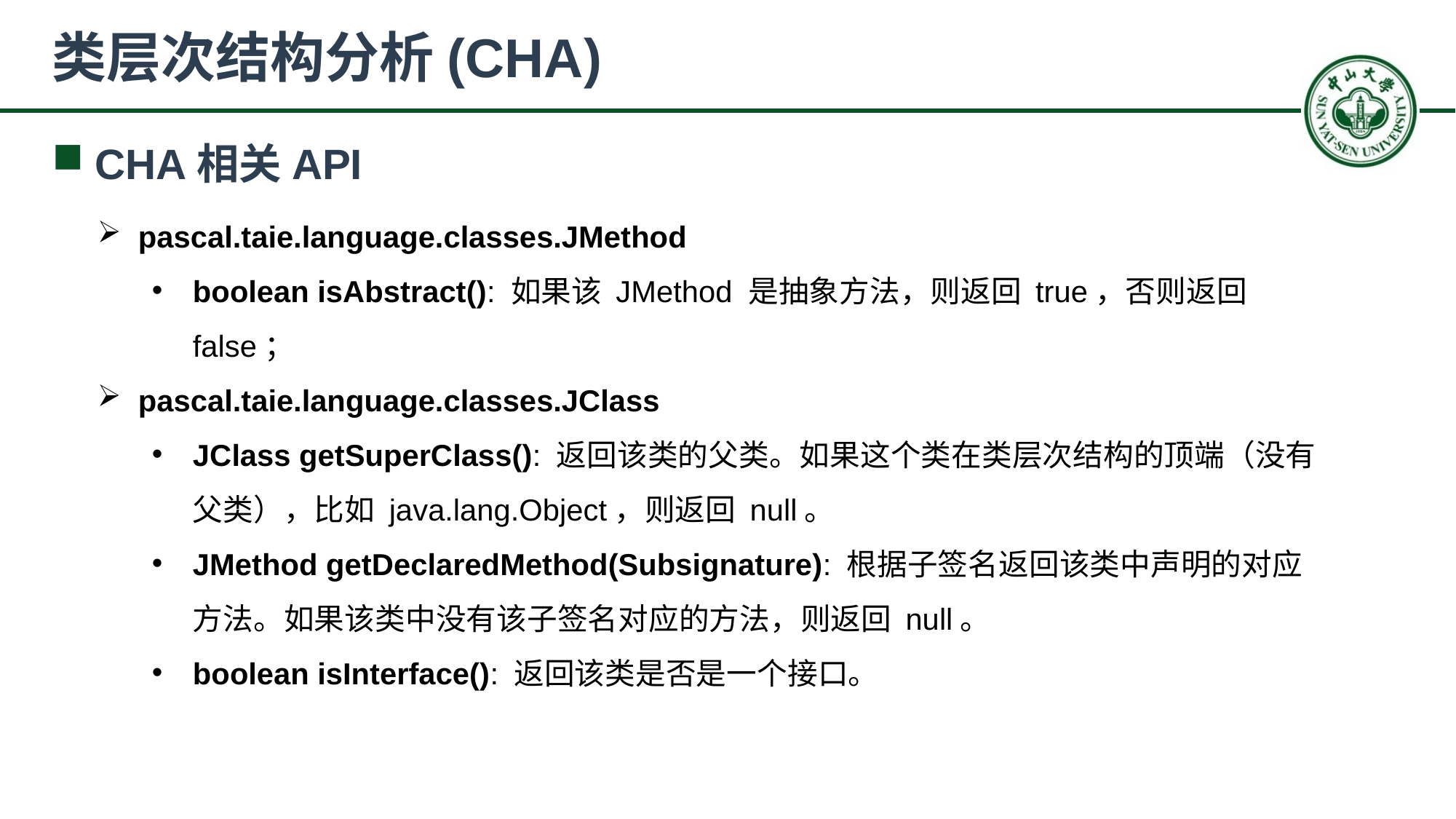

# 类层次结构分析(CHA)

CHA相关API
pascal.taie.language.classes.JMethod
boolean isAbstract(): 如果该 JMethod 是抽象方法，则返回 true，否则返回 false；
pascal.taie.language.classes.JClass
JClass getSuperClass(): 返回该类的父类。如果这个类在类层次结构的顶端（没有父类），比如 java.lang.Object，则返回 null。
JMethod getDeclaredMethod(Subsignature): 根据子签名返回该类中声明的对应方法。如果该类中没有该子签名对应的方法，则返回 null。
boolean isInterface(): 返回该类是否是一个接口。